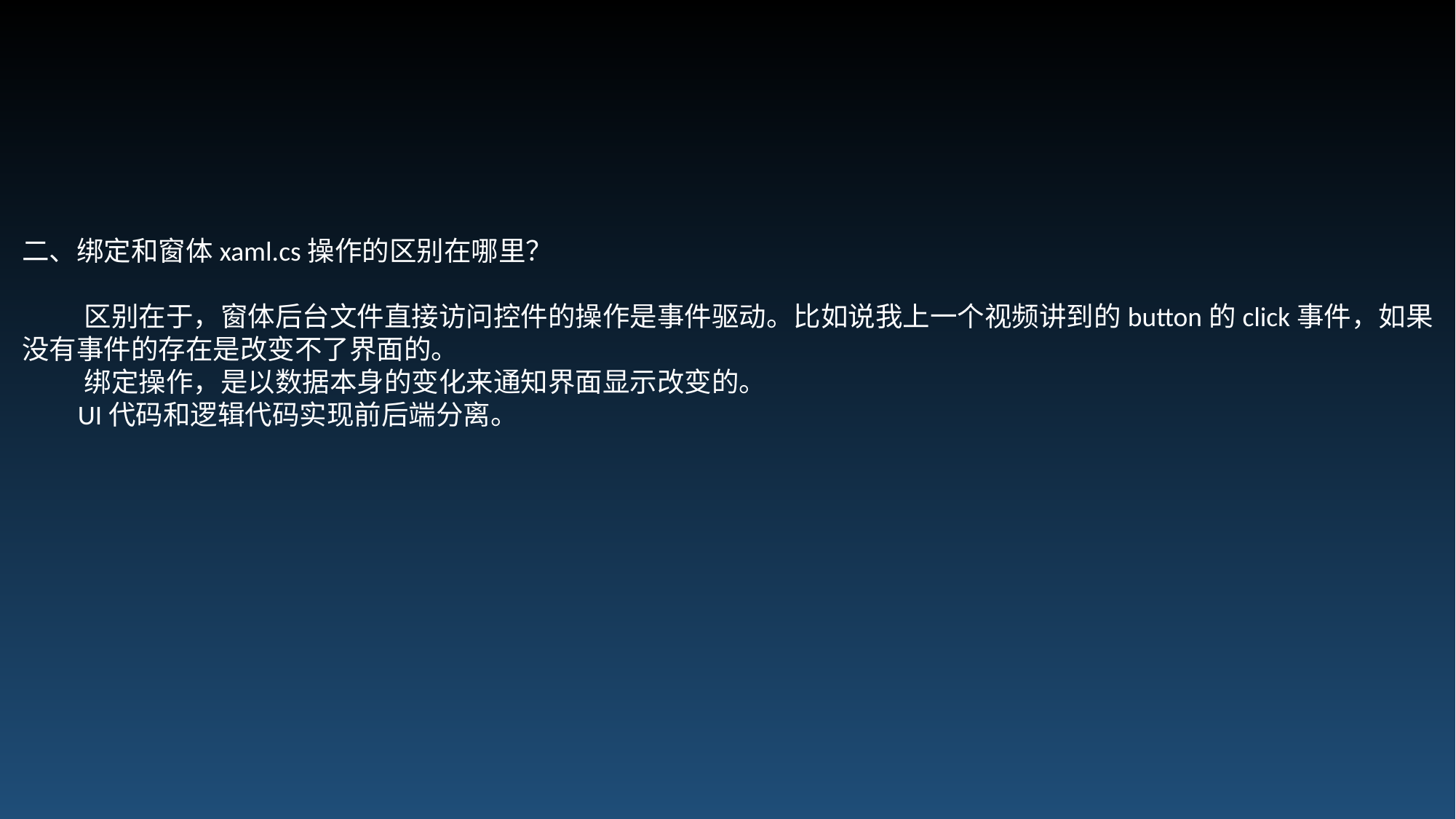

二、绑定和窗体xaml.cs操作的区别在哪里？

         区别在于，窗体后台文件直接访问控件的操作是事件驱动。比如说我上一个视频讲到的button的click事件，如果
没有事件的存在是改变不了界面的。
         绑定操作，是以数据本身的变化来通知界面显示改变的。
         UI代码和逻辑代码实现前后端分离。